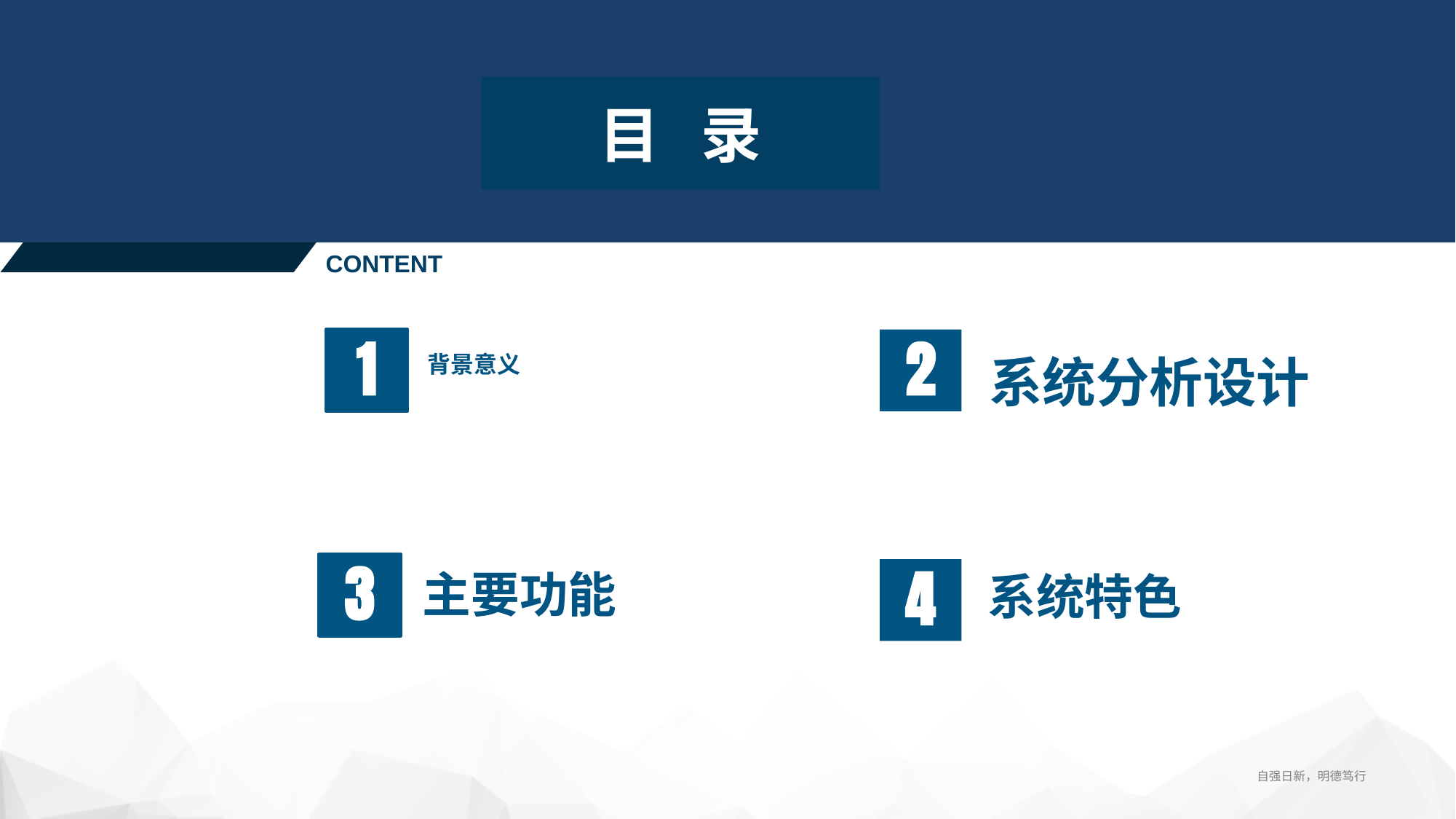

目   录

CONTENT
1
2
系统分析设计

背景意义

3
4
主要功能

系统特色

自强日新，明德笃行